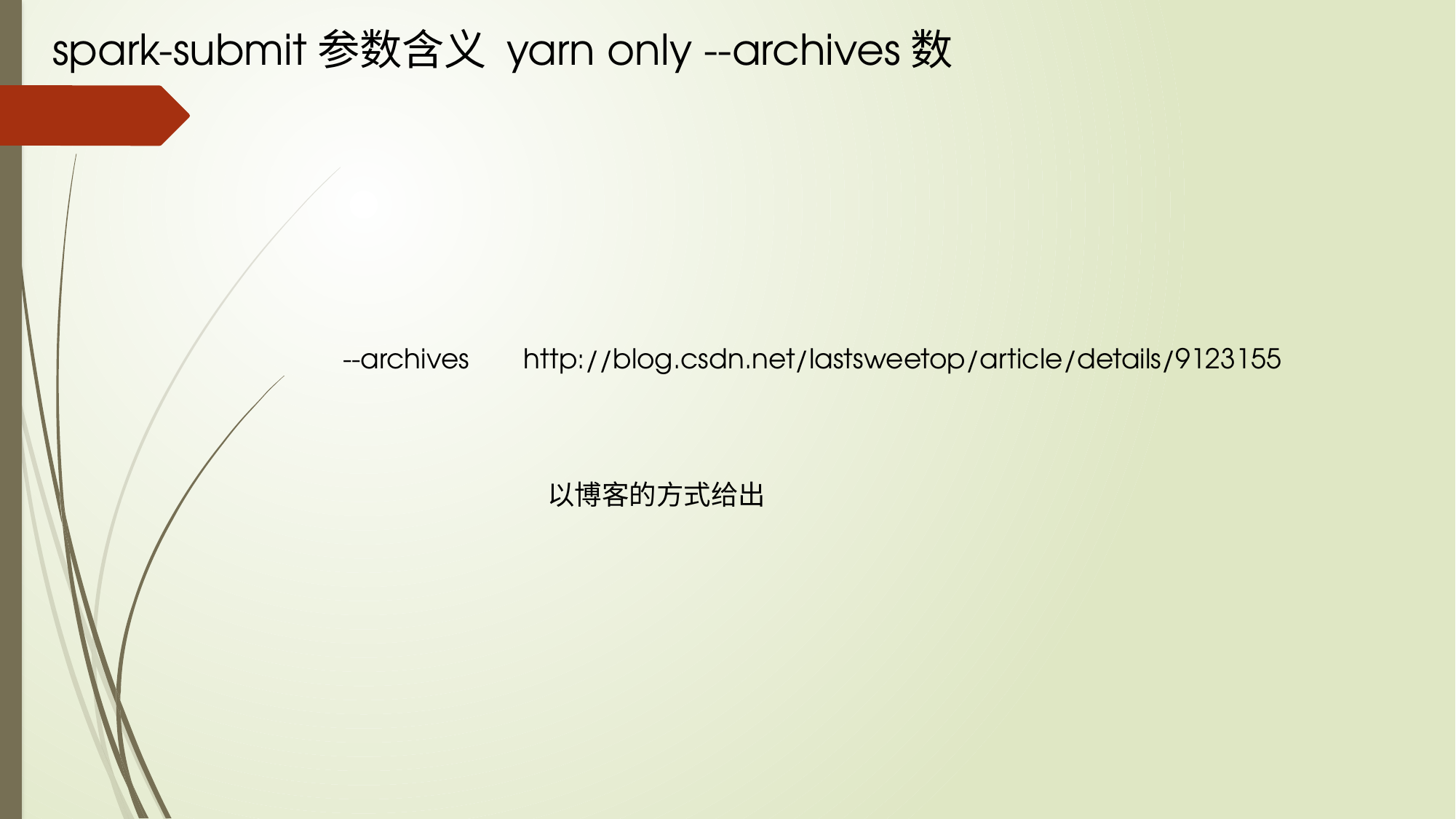

spark-submit参数含义 yarn only --archives数
--archives
http://blog.csdn.net/lastsweetop/article/details/9123155
以博客的方式给出